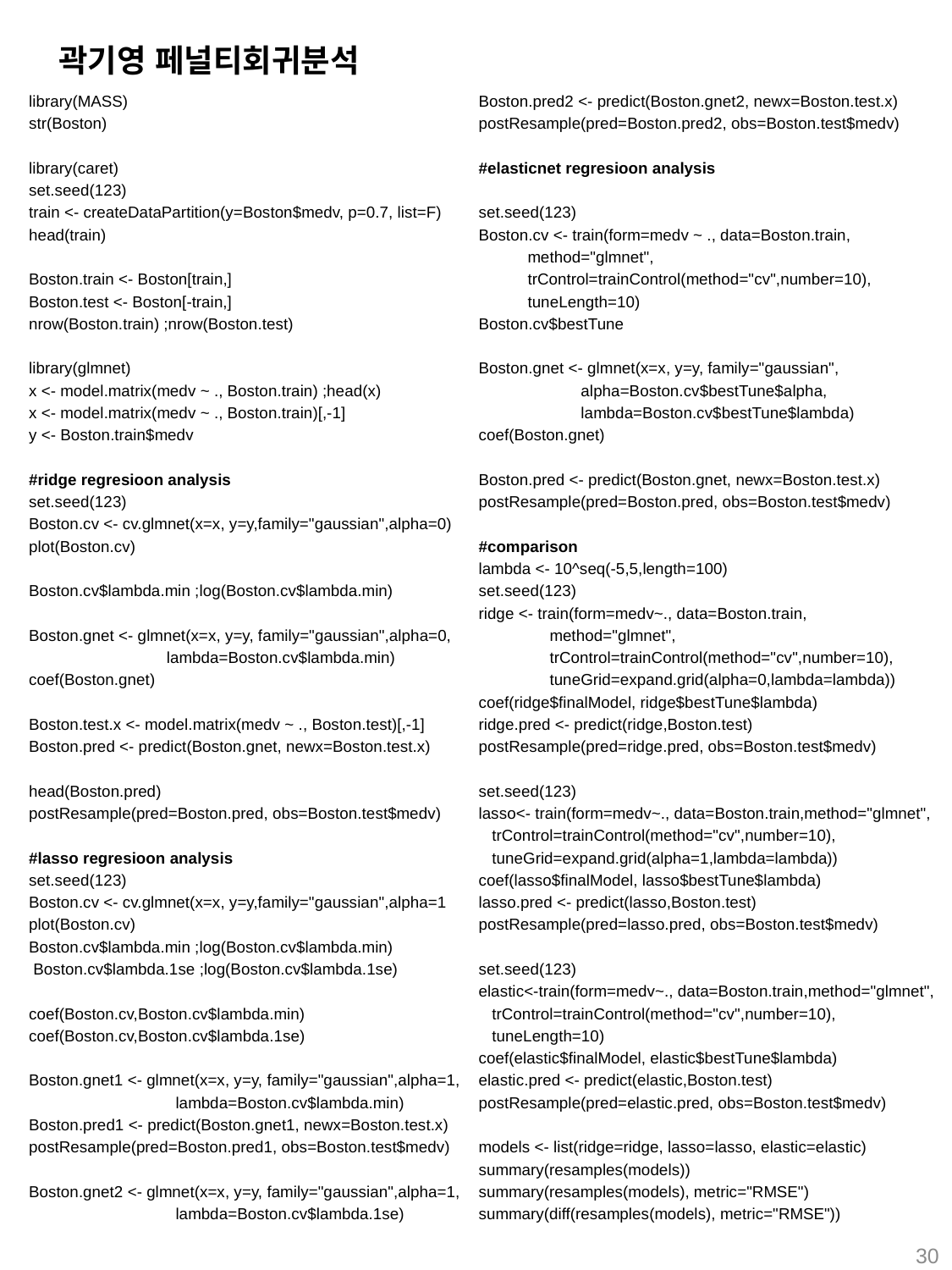

# 곽기영 페널티회귀분석
library(MASS)
str(Boston)

library(caret)
set.seed(123)
train <- createDataPartition(y=Boston$medv, p=0.7, list=F)
head(train)

Boston.train <- Boston[train,]
Boston.test <- Boston[-train,]
nrow(Boston.train) ;nrow(Boston.test)

library(glmnet)
x <- model.matrix(medv ~ ., Boston.train) ;head(x)
x <- model.matrix(medv ~ ., Boston.train)[,-1]
y <- Boston.train$medv

#ridge regresioon analysis
set.seed(123)
Boston.cv <- cv.glmnet(x=x, y=y,family="gaussian",alpha=0)
plot(Boston.cv)

Boston.cv$lambda.min ;log(Boston.cv$lambda.min)

Boston.gnet <- glmnet(x=x, y=y, family="gaussian",alpha=0,
                               lambda=Boston.cv$lambda.min)
coef(Boston.gnet)

Boston.test.x <- model.matrix(medv ~ ., Boston.test)[,-1]
Boston.pred <- predict(Boston.gnet, newx=Boston.test.x)

head(Boston.pred)
postResample(pred=Boston.pred, obs=Boston.test$medv)

#lasso regresioon analysis
set.seed(123)
Boston.cv <- cv.glmnet(x=x, y=y,family="gaussian",alpha=1
plot(Boston.cv)
Boston.cv$lambda.min ;log(Boston.cv$lambda.min)
 Boston.cv$lambda.1se ;log(Boston.cv$lambda.1se)

coef(Boston.cv,Boston.cv$lambda.min)
coef(Boston.cv,Boston.cv$lambda.1se)

Boston.gnet1 <- glmnet(x=x, y=y, family="gaussian",alpha=1,
                                 lambda=Boston.cv$lambda.min)
Boston.pred1 <- predict(Boston.gnet1, newx=Boston.test.x)
postResample(pred=Boston.pred1, obs=Boston.test$medv)

Boston.gnet2 <- glmnet(x=x, y=y, family="gaussian",alpha=1,
                                 lambda=Boston.cv$lambda.1se)
Boston.pred2 <- predict(Boston.gnet2, newx=Boston.test.x)
postResample(pred=Boston.pred2, obs=Boston.test$medv)

#elasticnet regresioon analysis

set.seed(123)
Boston.cv <- train(form=medv ~ ., data=Boston.train,
           method="glmnet",
           trControl=trainControl(method="cv",number=10),
           tuneLength=10)
Boston.cv$bestTune

Boston.gnet <- glmnet(x=x, y=y, family="gaussian",
                       alpha=Boston.cv$bestTune$alpha,
                       lambda=Boston.cv$bestTune$lambda)
coef(Boston.gnet)

Boston.pred <- predict(Boston.gnet, newx=Boston.test.x)
postResample(pred=Boston.pred, obs=Boston.test$medv)

#comparison
lambda <- 10^seq(-5,5,length=100)
set.seed(123)
ridge <- train(form=medv~., data=Boston.train,
                method="glmnet",
                trControl=trainControl(method="cv",number=10),
                tuneGrid=expand.grid(alpha=0,lambda=lambda))
coef(ridge$finalModel, ridge$bestTune$lambda)
ridge.pred <- predict(ridge,Boston.test)
postResample(pred=ridge.pred, obs=Boston.test$medv)

set.seed(123)
lasso<- train(form=medv~., data=Boston.train,method="glmnet",
   trControl=trainControl(method="cv",number=10),
   tuneGrid=expand.grid(alpha=1,lambda=lambda))
coef(lasso$finalModel, lasso$bestTune$lambda)
lasso.pred <- predict(lasso,Boston.test)
postResample(pred=lasso.pred, obs=Boston.test$medv)

set.seed(123)
elastic<-train(form=medv~., data=Boston.train,method="glmnet",
   trControl=trainControl(method="cv",number=10),
   tuneLength=10)
coef(elastic$finalModel, elastic$bestTune$lambda)
elastic.pred <- predict(elastic,Boston.test)
postResample(pred=elastic.pred, obs=Boston.test$medv)

models <- list(ridge=ridge, lasso=lasso, elastic=elastic)
summary(resamples(models))
summary(resamples(models), metric="RMSE")
summary(diff(resamples(models), metric="RMSE"))
30